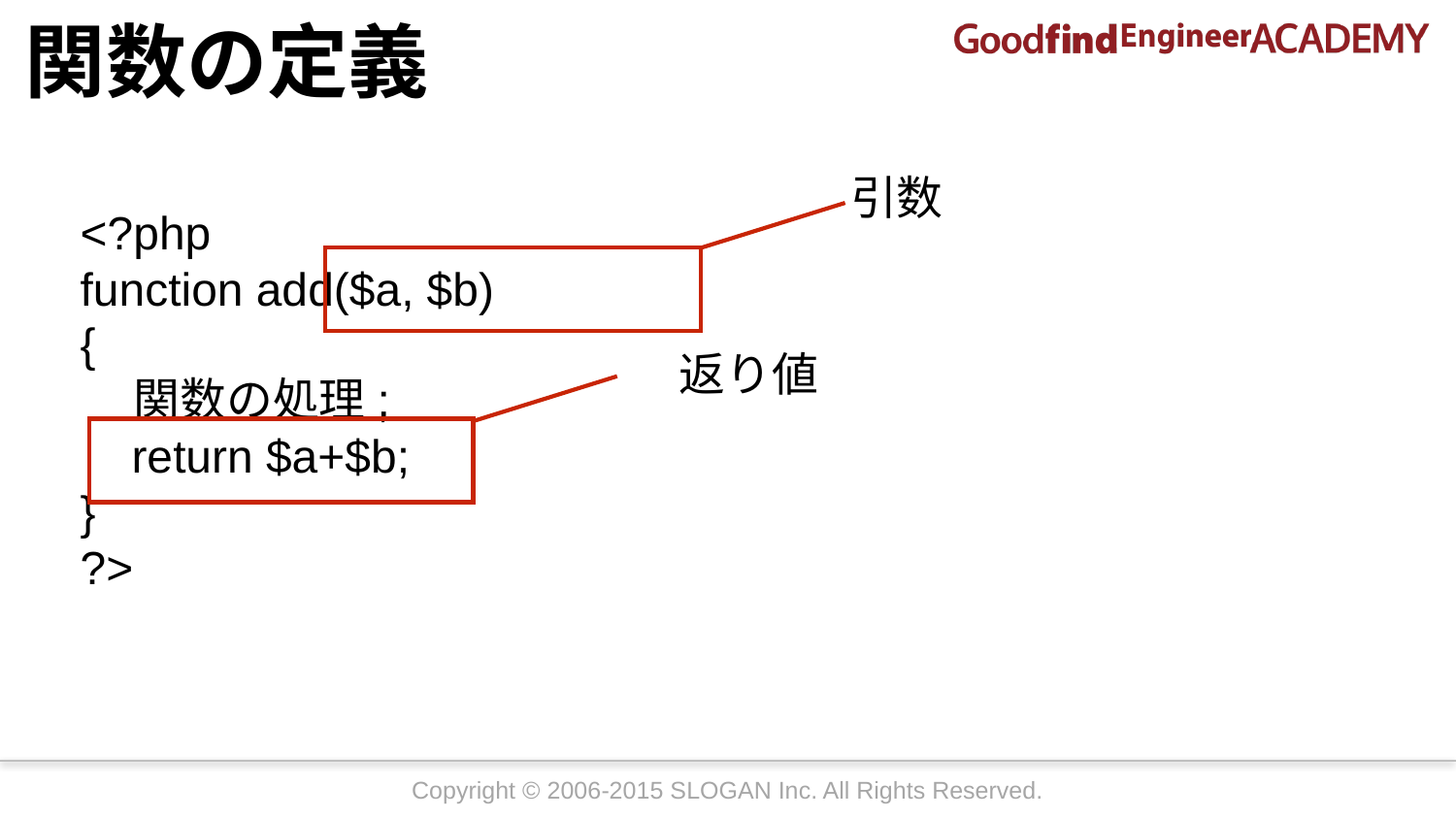

関数の定義
引数
<?php
function add($a, $b)
{
    関数の処理;
    return $a+$b;
}
?>

返り値